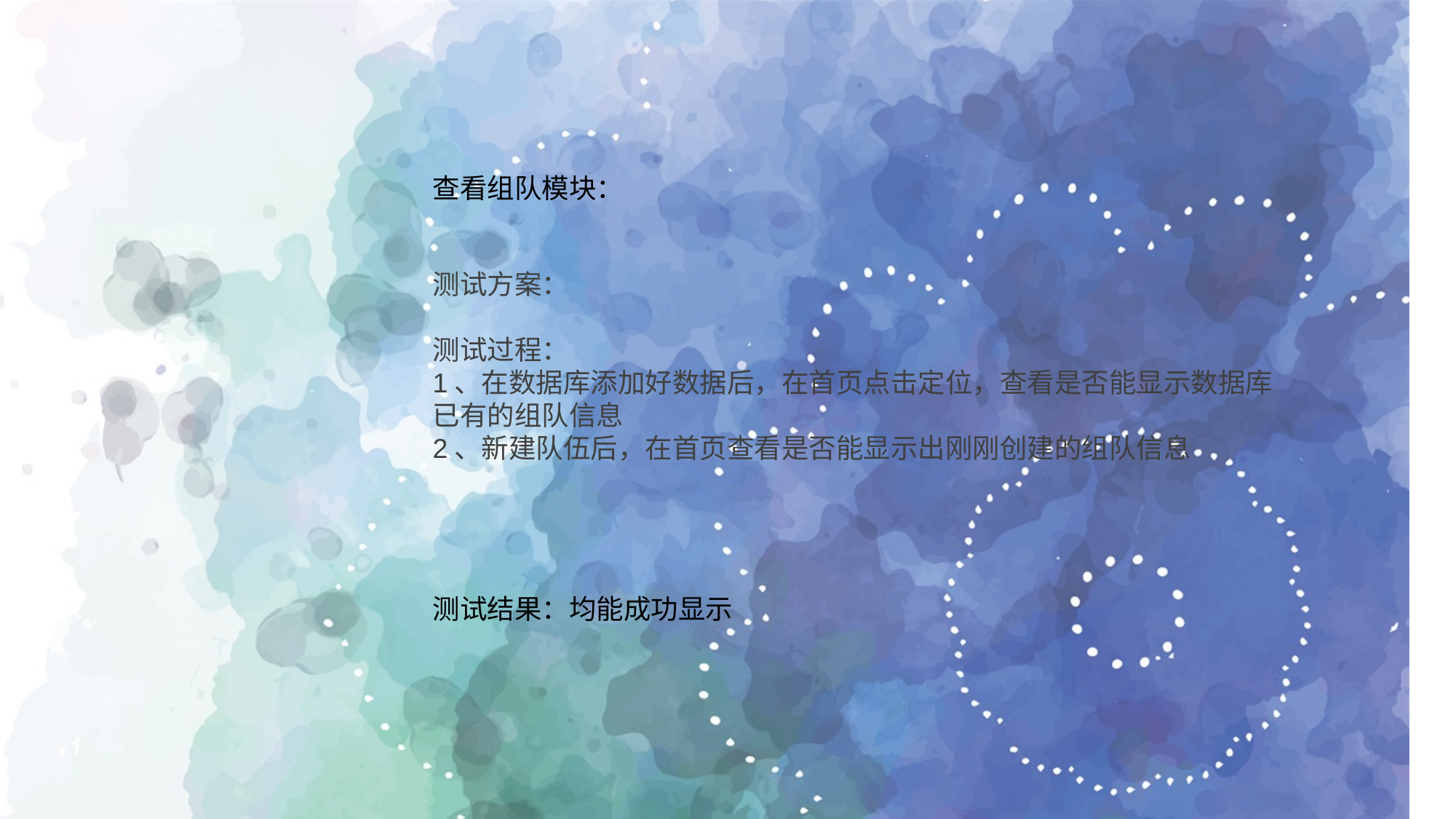

查看组队模块：
测试方案：

测试过程：
1、在数据库添加好数据后，在首页点击定位，查看是否能显示数据库已有的组队信息
2、新建队伍后，在首页查看是否能显示出刚刚创建的组队信息
测试结果：均能成功显示